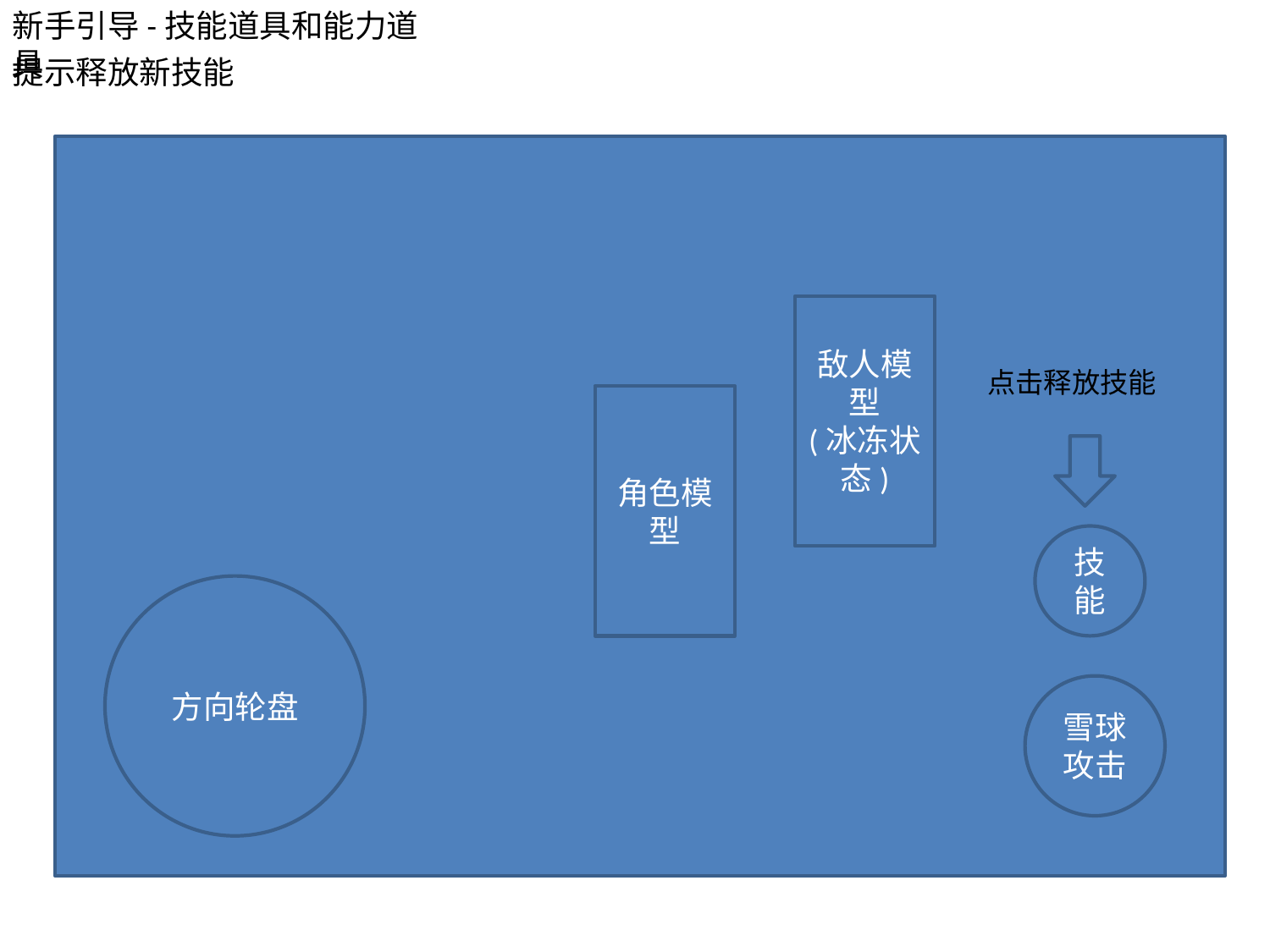

新手引导-技能道具和能力道具
提示释放新技能

敌人模型
(冰冻状态)
点击释放技能
角色模型

技能
方向轮盘
雪球攻击